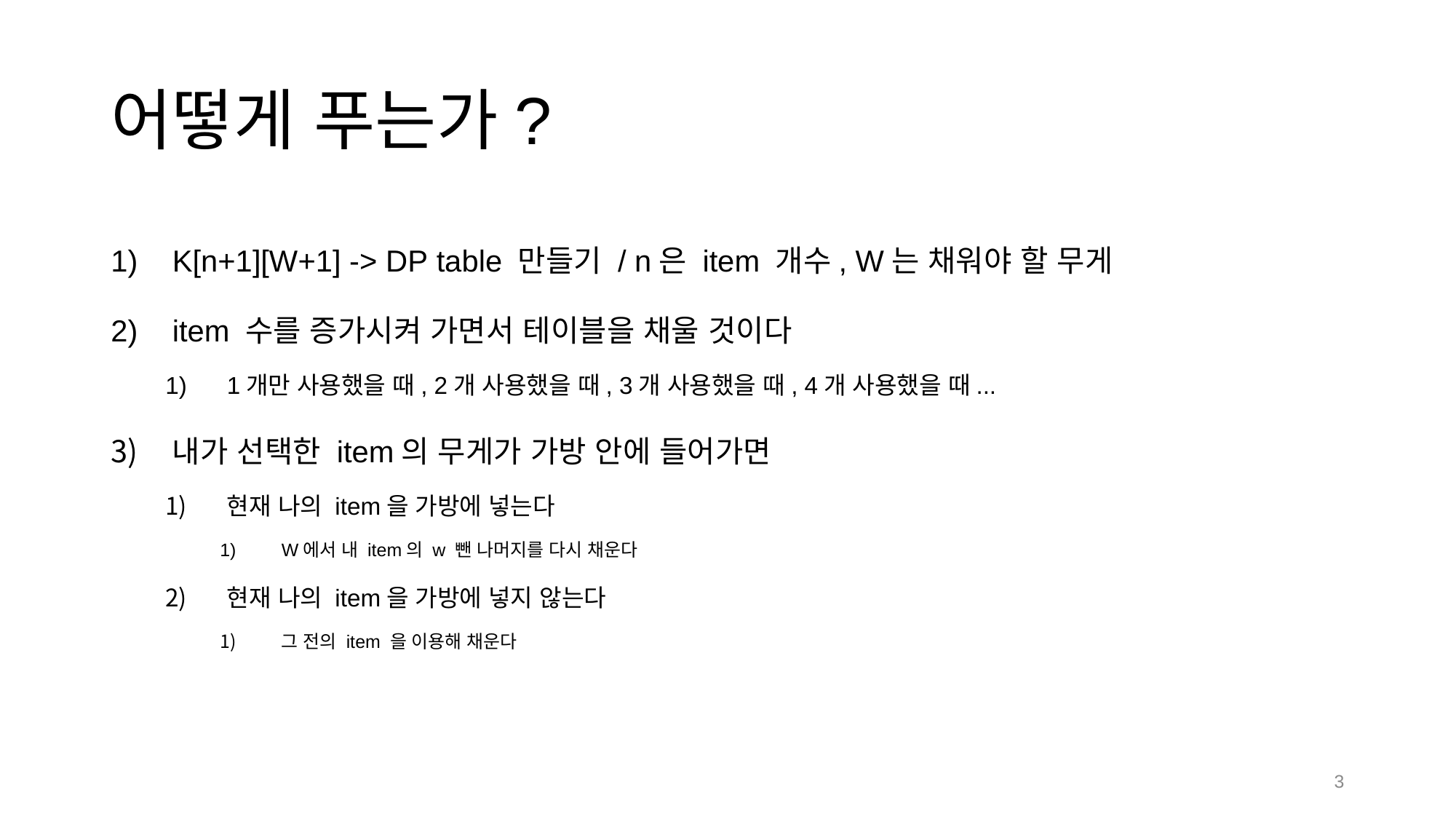

# 어떻게 푸는가?
K[n+1][W+1] -> DP table 만들기 / n은 item 개수, W는 채워야 할 무게
item 수를 증가시켜 가면서 테이블을 채울 것이다
1개만 사용했을 때, 2개 사용했을 때, 3개 사용했을 때, 4개 사용했을 때...
내가 선택한 item의 무게가 가방 안에 들어가면
현재 나의 item을 가방에 넣는다
W에서 내 item의 w 뺀 나머지를 다시 채운다
현재 나의 item을 가방에 넣지 않는다
그 전의 item 을 이용해 채운다
3